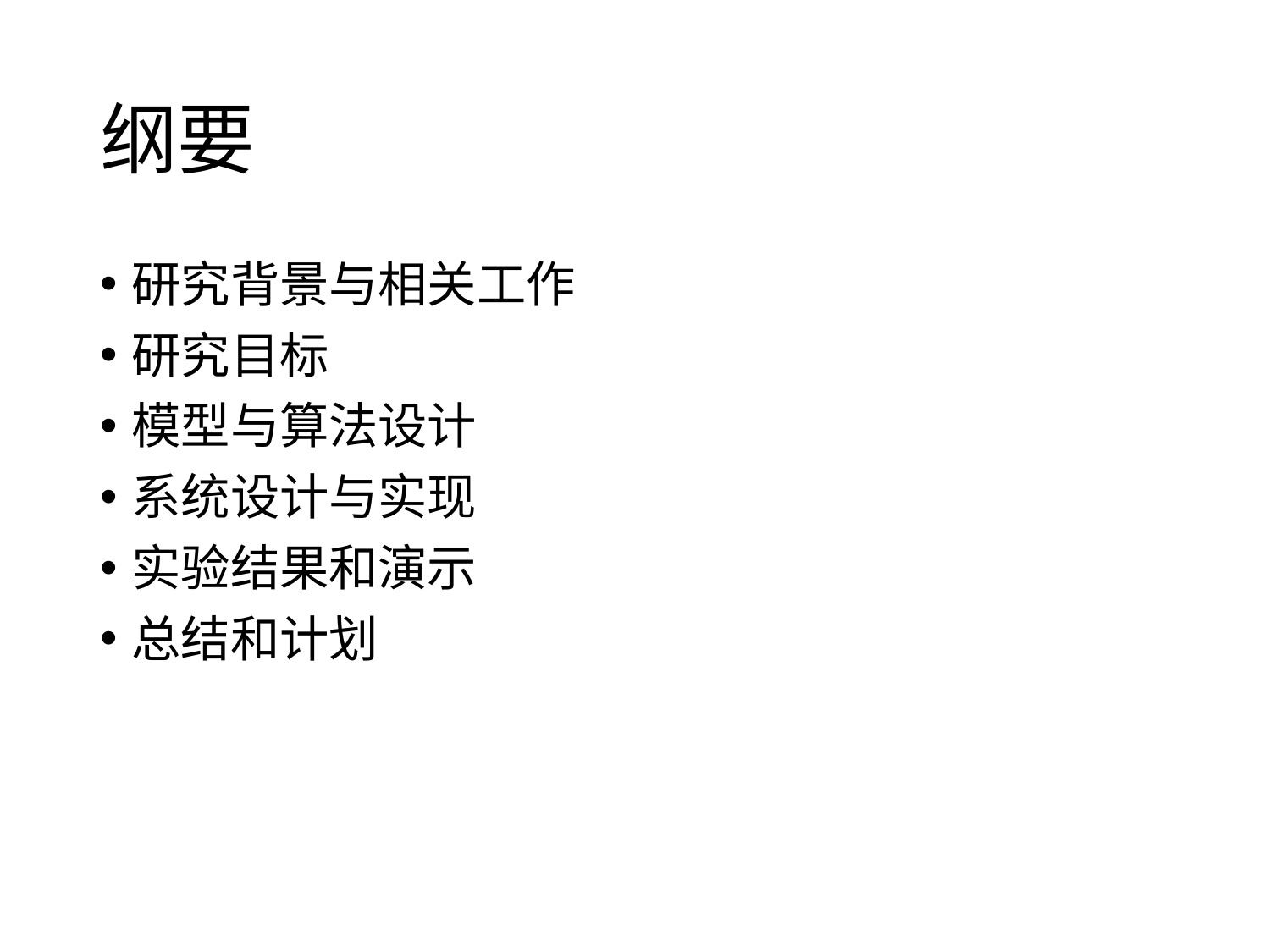

# 纲要
研究背景与相关工作
研究目标
模型与算法设计
系统设计与实现
实验结果和演示
总结和计划